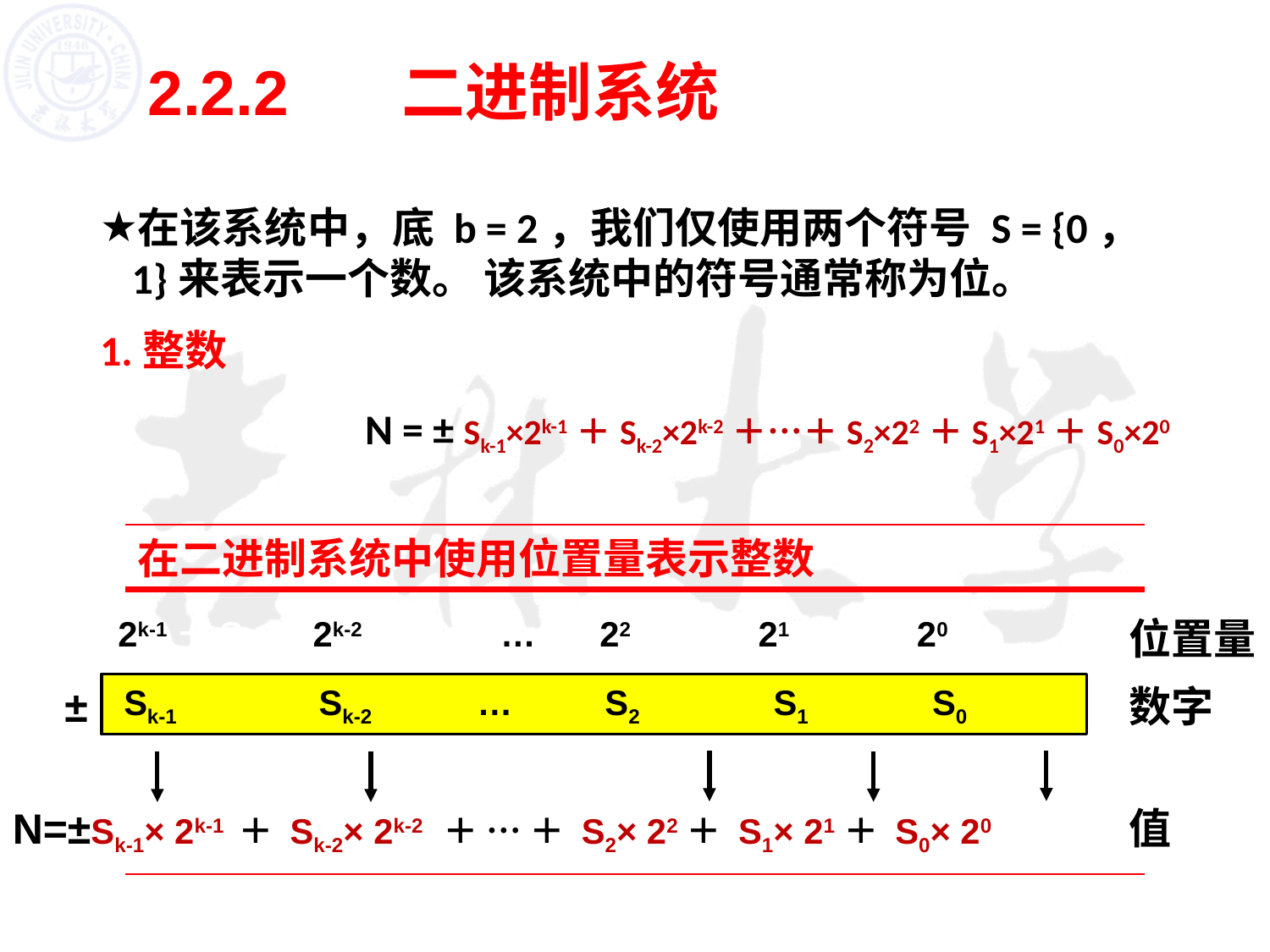

# 2.2.2	二进制系统
在该系统中，底 b = 2，我们仅使用两个符号 S = {0，1}来表示一个数。 该系统中的符号通常称为位。
1.整数
N = ± Sk-1×2k-1＋Sk-2×2k-2＋…＋S2×22＋S1×21＋S0×20

在二进制系统中使用位置量表示整数
 2k-1＋Sk-2×  2k-2 ＋Sk-1    …       22＋S1×  21＋S0×  20
位置量
±
数字
 Sk-1×10k-1＋Sk-2× 1     k-…＋     S2×10 2＋S1×101＋S0
N=±Sk-1× 2k-1 ＋ Sk-2× 2k-2  ＋ … ＋ S2× 22＋ S1× 21＋ S0× 20
值